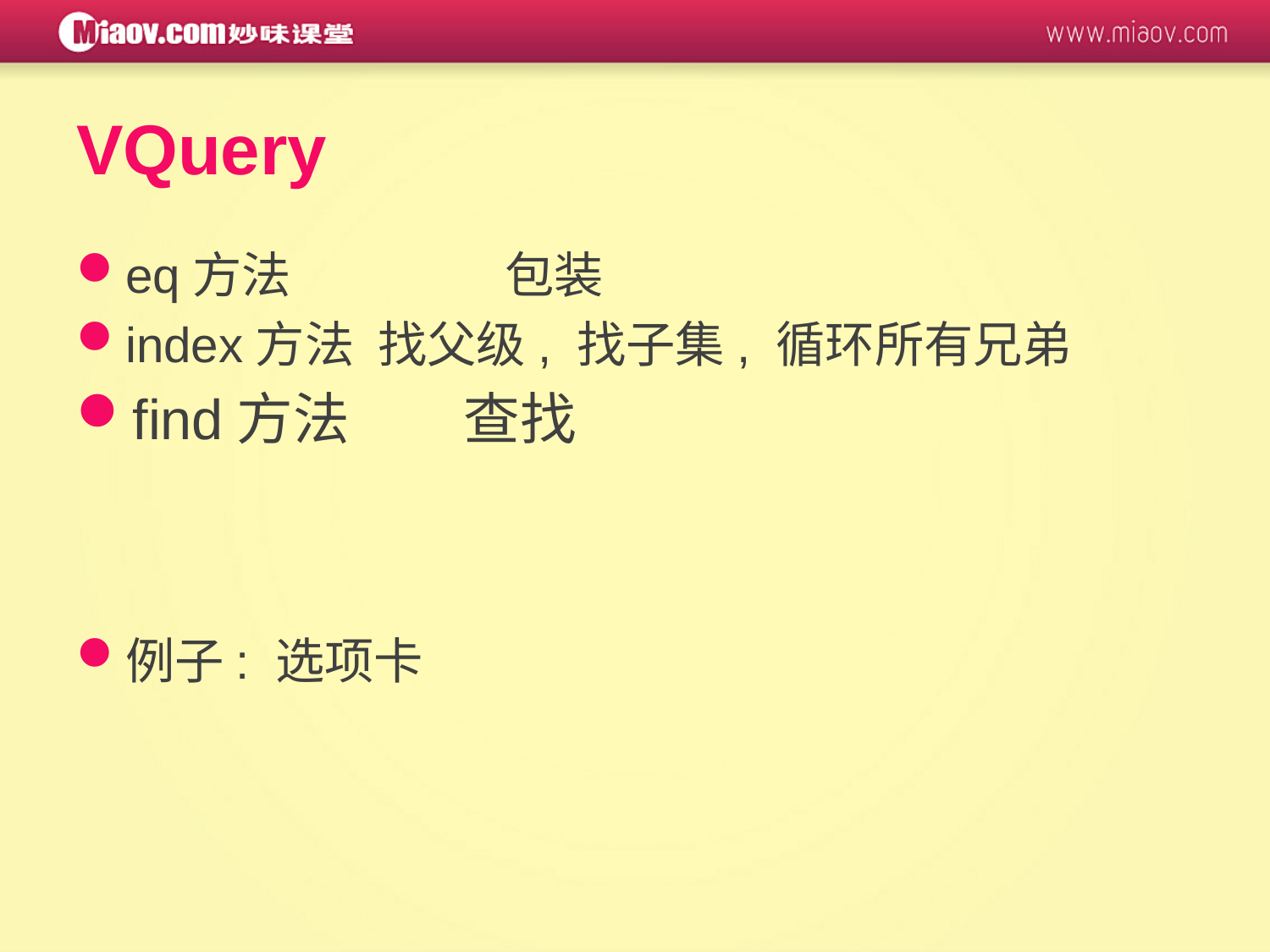

# VQuery
eq方法		包装
index方法	找父级, 找子集, 循环所有兄弟
find方法         查找

例子: 选项卡